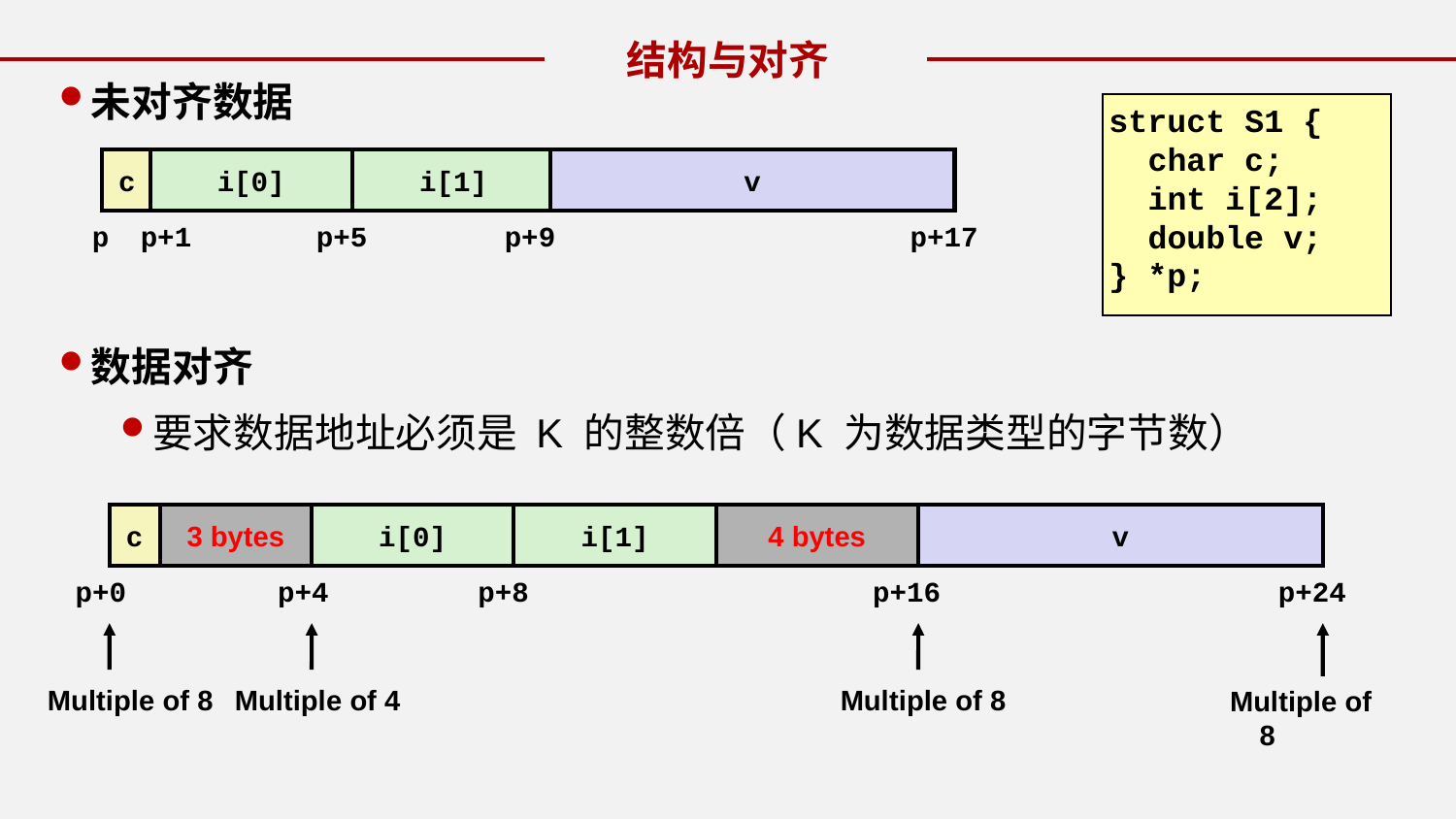

结构与对齐
未对齐数据

数据对齐
要求数据地址必须是 K 的整数倍（K 为数据类型的字节数）
struct S1 {
  char c;
  int i[2];
  double v;
} *p;
c
i[0]
i[1]
v
p
p+1
p+5
p+9
p+17
c
3 bytes
i[0]
i[1]
4 bytes
v
p+0
p+4
p+8
p+16
p+24

Multiple of 8
Multiple of 4
Multiple of 8
Multiple of 8